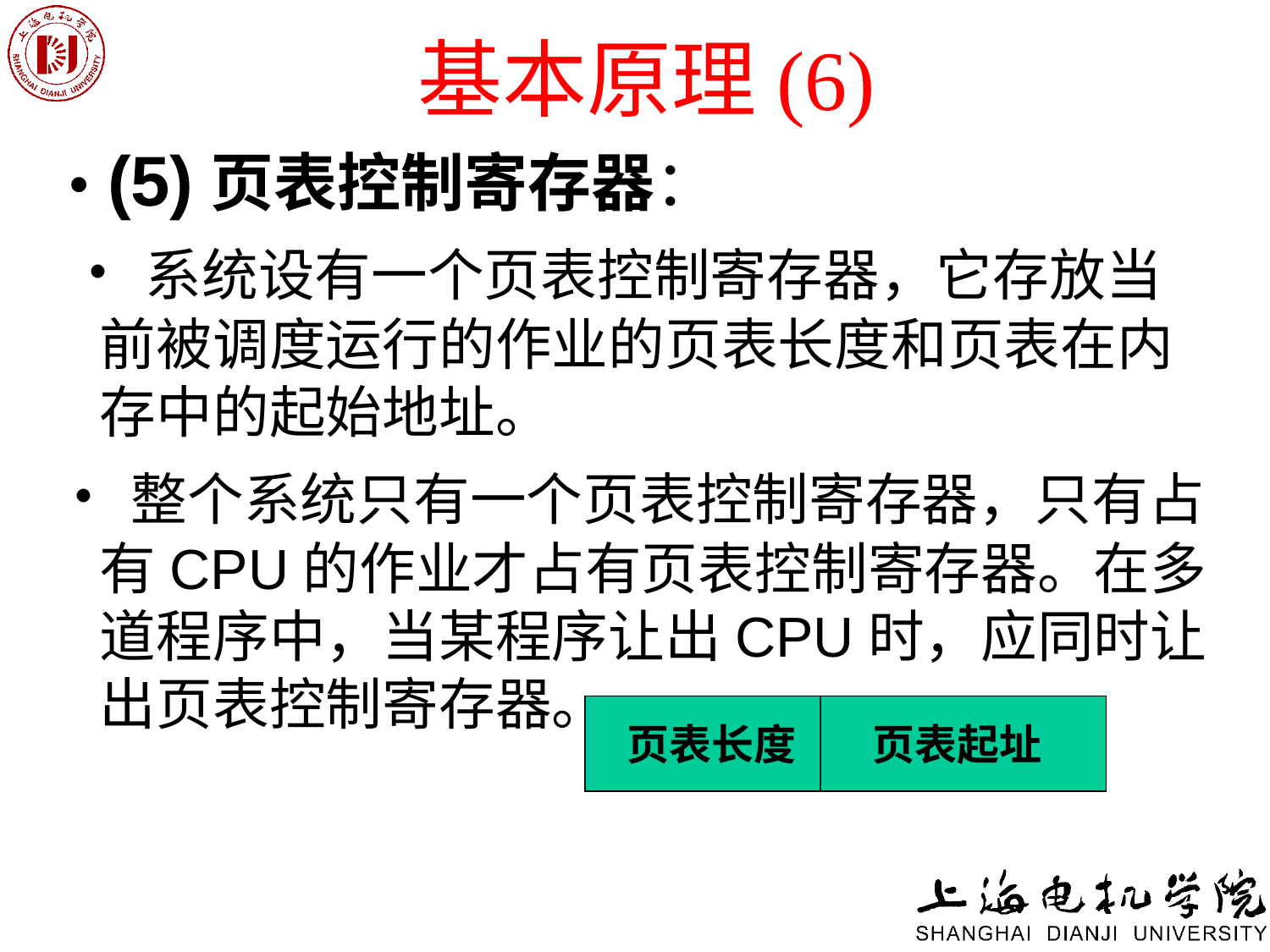

# 基本原理(6)
 • (5)页表控制寄存器：
 •系统设有一个页表控制寄存器，它存放当前被调度运行的作业的页表长度和页表在内存中的起始地址。
•整个系统只有一个页表控制寄存器，只有占有CPU的作业才占有页表控制寄存器。在多道程序中，当某程序让出CPU时，应同时让出页表控制寄存器。

  页表长度        页表起址